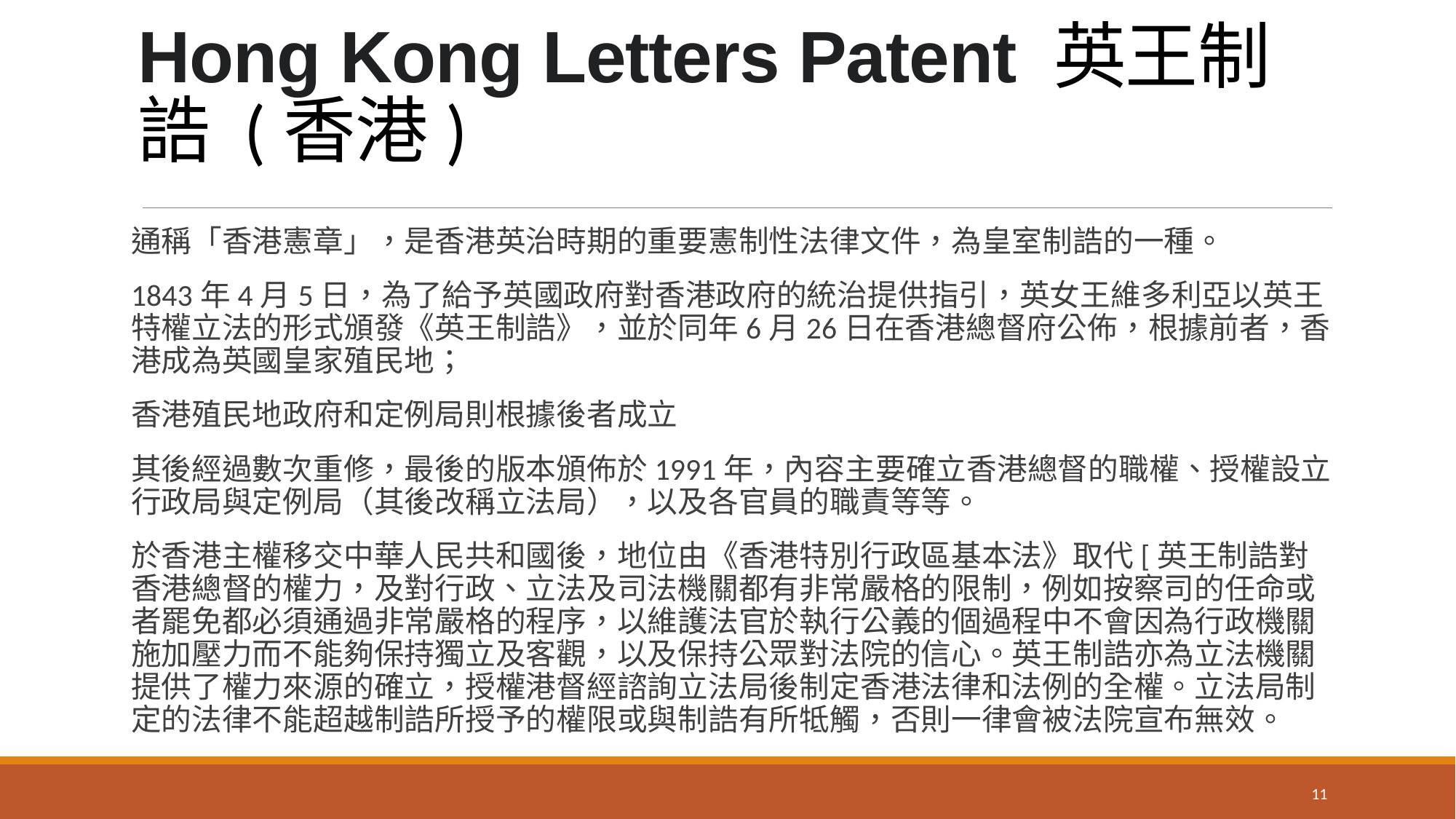

# Hong Kong Letters Patent 英王制誥 (香港)
通稱「香港憲章」，是香港英治時期的重要憲制性法律文件，為皇室制誥的一種。
1843年4月5日，為了給予英國政府對香港政府的統治提供指引，英女王維多利亞以英王特權立法的形式頒發《英王制誥》，並於同年6月26日在香港總督府公佈，根據前者，香港成為英國皇家殖民地；
香港殖民地政府和定例局則根據後者成立
其後經過數次重修，最後的版本頒佈於1991年，內容主要確立香港總督的職權、授權設立行政局與定例局（其後改稱立法局），以及各官員的職責等等。
於香港主權移交中華人民共和國後，地位由《香港特別行政區基本法》取代[英王制誥對香港總督的權力，及對行政、立法及司法機關都有非常嚴格的限制，例如按察司的任命或者罷免都必須通過非常嚴格的程序，以維護法官於執行公義的個過程中不會因為行政機關施加壓力而不能夠保持獨立及客觀，以及保持公眾對法院的信心。英王制誥亦為立法機關提供了權力來源的確立，授權港督經諮詢立法局後制定香港法律和法例的全權。立法局制定的法律不能超越制誥所授予的權限或與制誥有所牴觸，否則一律會被法院宣布無效。
11